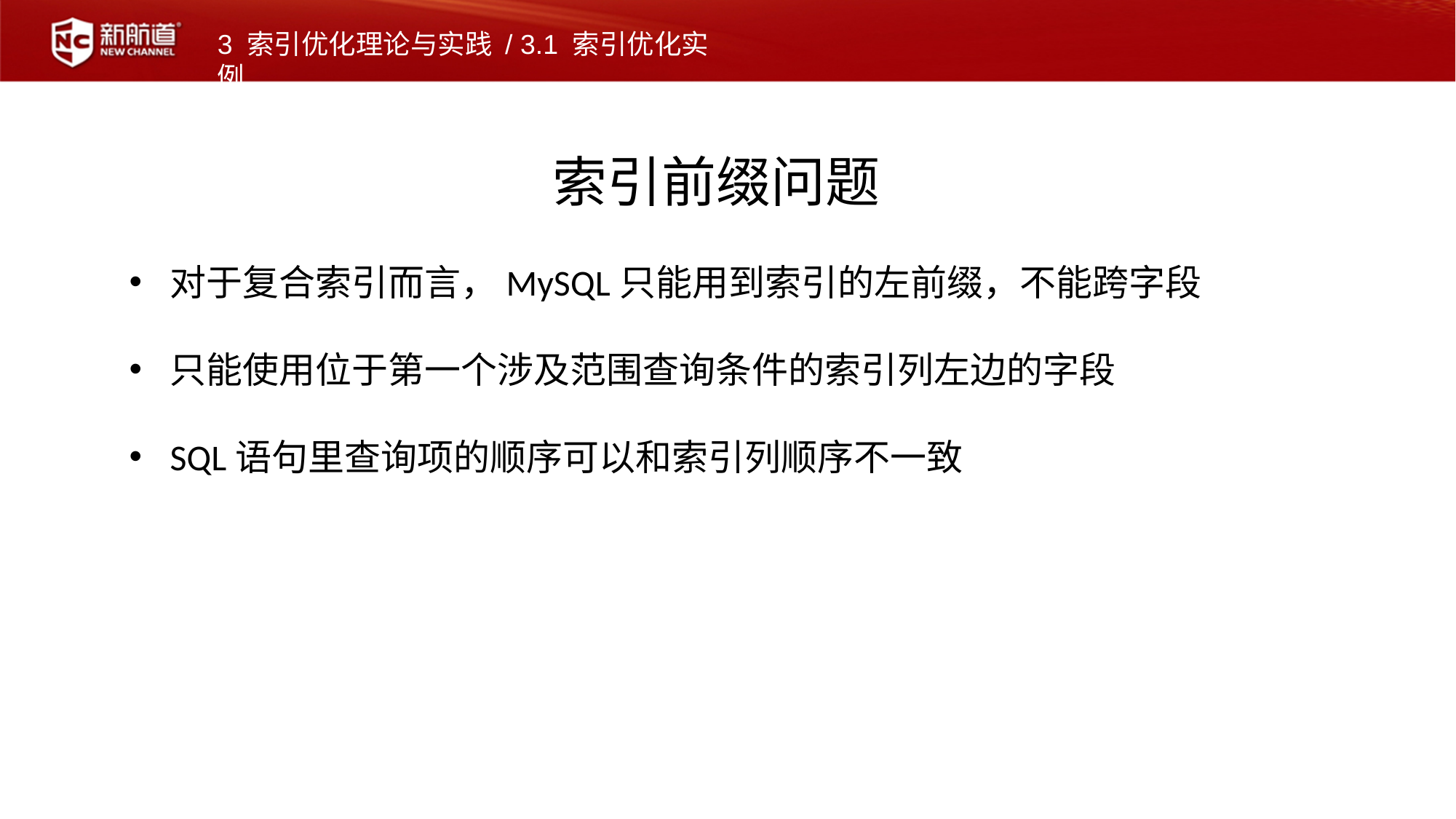

3 索引优化理论与实践 / 3.1 索引优化实例
索引前缀问题
对于复合索引而言，MySQL只能用到索引的左前缀，不能跨字段

只能使用位于第一个涉及范围查询条件的索引列左边的字段

SQL语句里查询项的顺序可以和索引列顺序不一致